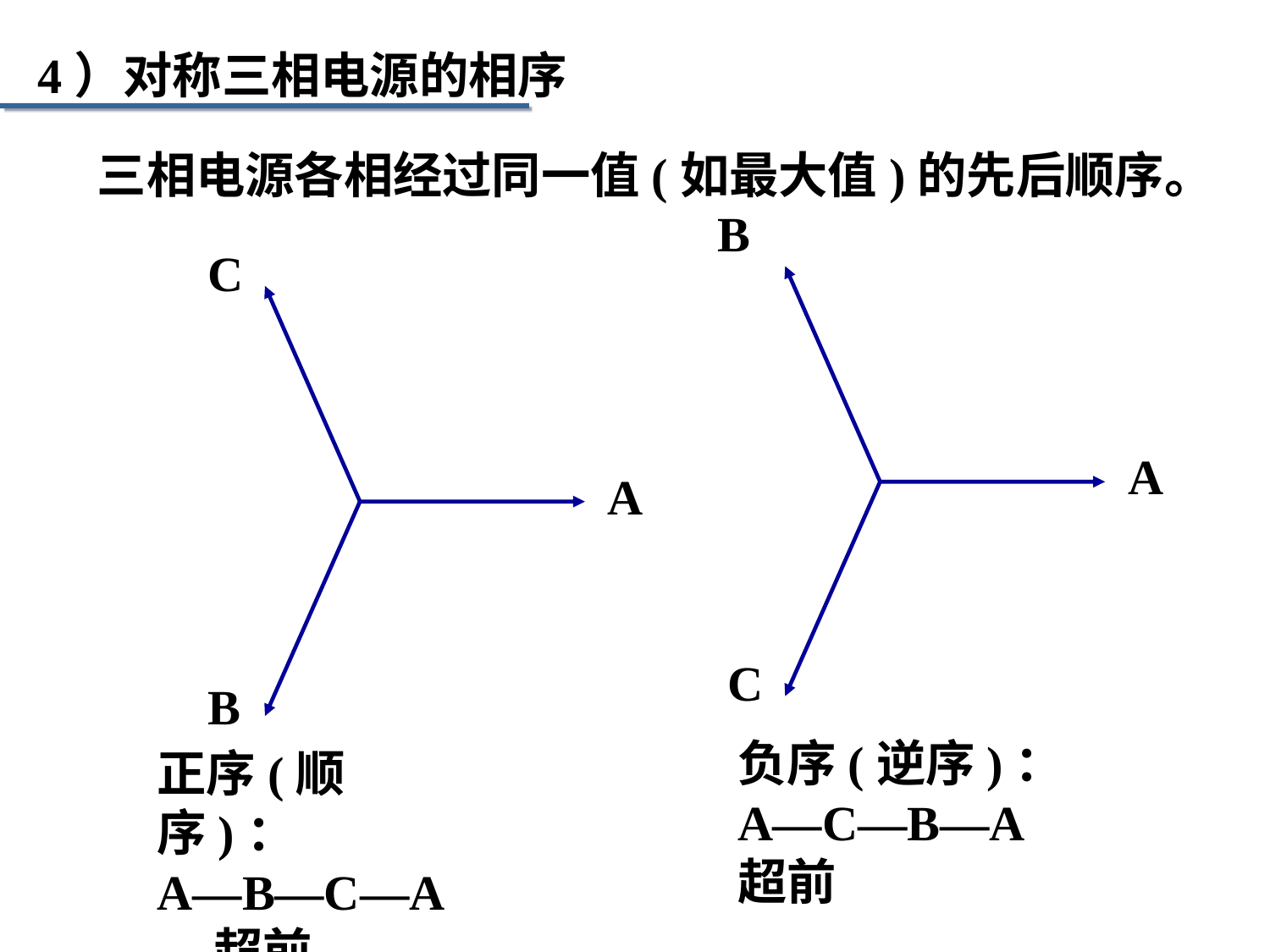

4）对称三相电源的相序
三相电源各相经过同一值(如最大值)的先后顺序。
B
C

A
B

A
C
负序(逆序)：
A—C—B—A
超前
正序(顺序)：
A—B—C—A
    超前